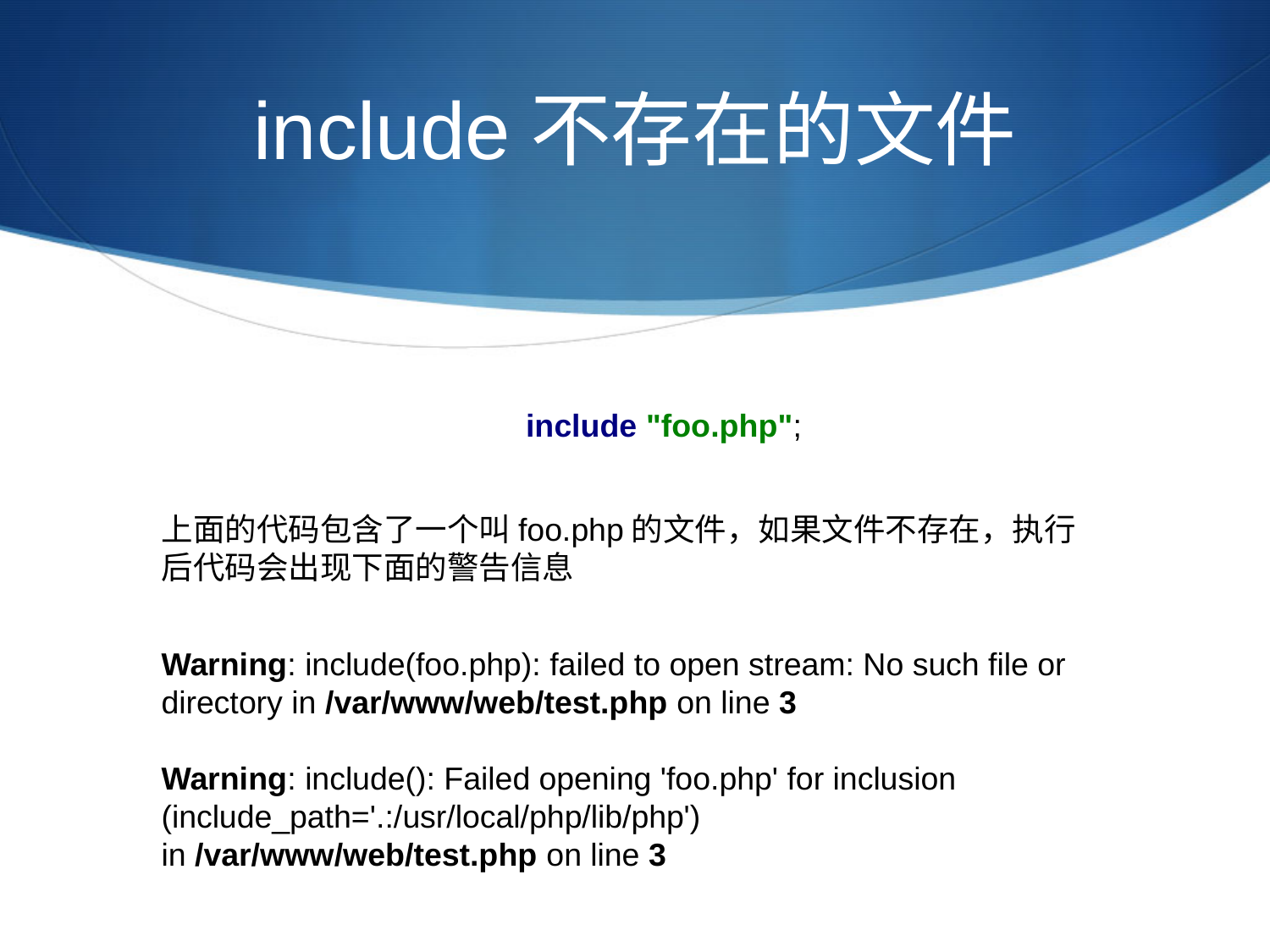

# include不存在的文件
include "foo.php";
上面的代码包含了一个叫foo.php的文件，如果文件不存在，执行后代码会出现下面的警告信息
Warning: include(foo.php): failed to open stream: No such file or directory in /var/www/web/test.php on line 3
Warning: include(): Failed opening 'foo.php' for inclusion (include_path='.:/usr/local/php/lib/php') in /var/www/web/test.php on line 3